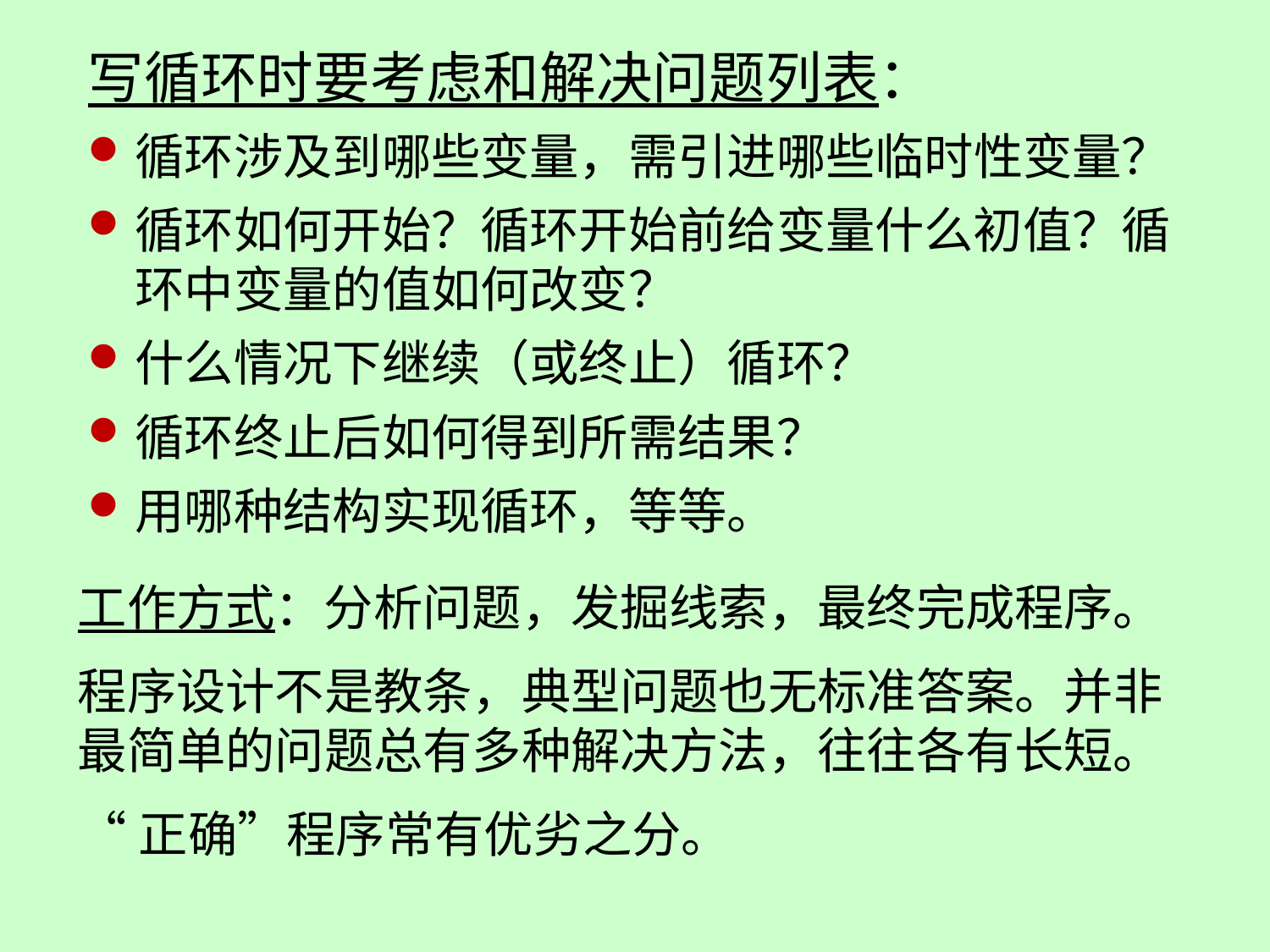

写循环时要考虑和解决问题列表：
循环涉及到哪些变量，需引进哪些临时性变量？
循环如何开始？循环开始前给变量什么初值？循环中变量的值如何改变？
什么情况下继续（或终止）循环？
循环终止后如何得到所需结果？
用哪种结构实现循环，等等。
工作方式：分析问题，发掘线索，最终完成程序。
程序设计不是教条，典型问题也无标准答案。并非最简单的问题总有多种解决方法，往往各有长短。
“正确”程序常有优劣之分。
41